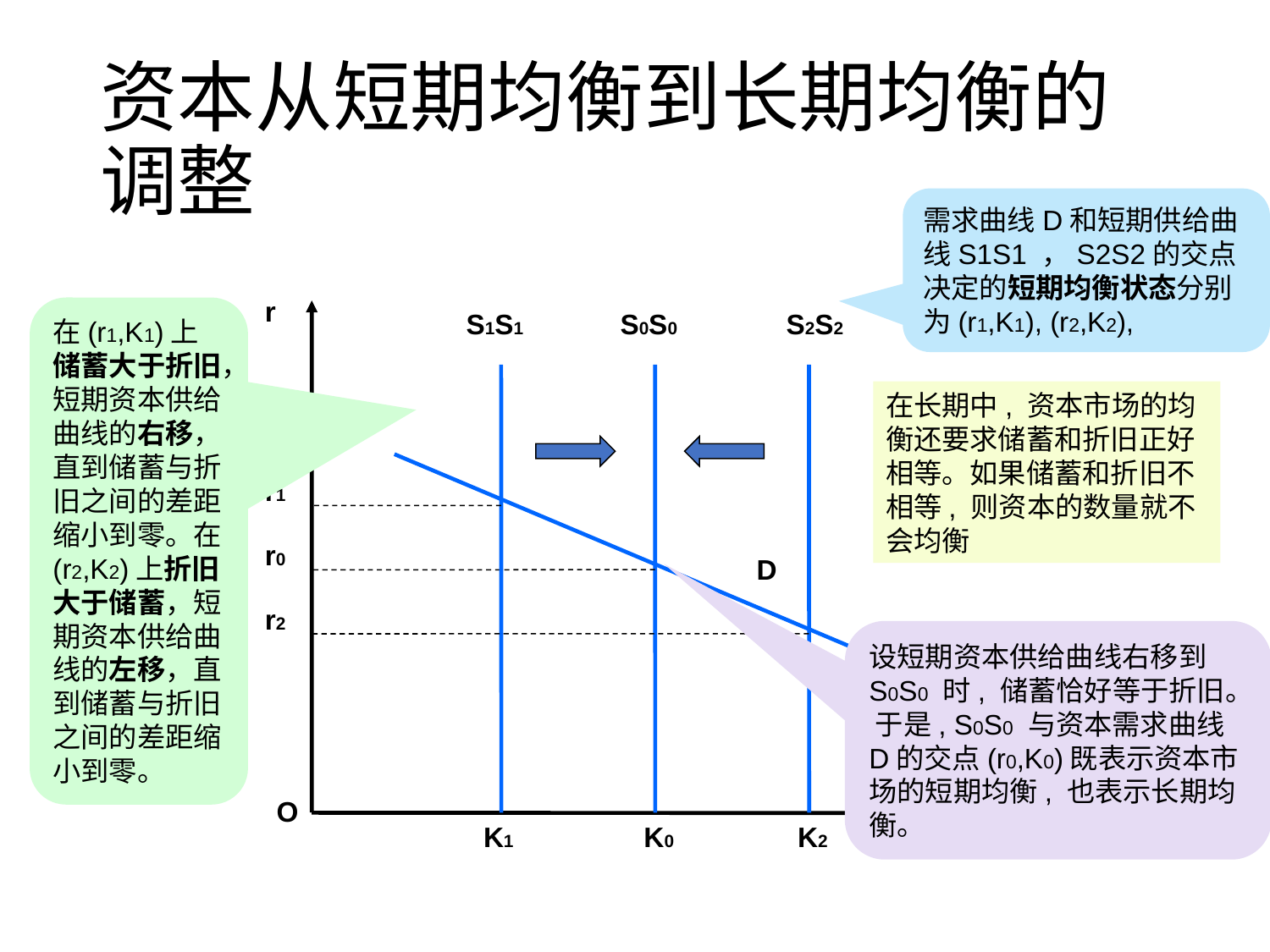

# 资本从短期均衡到长期均衡的调整

需求曲线D和短期供给曲线S1S1 ，S2S2的交点决定的短期均衡状态分别为(r1,K1), (r2,K2),

r
在(r1,K1)上储蓄大于折旧，短期资本供给曲线的右移，直到储蓄与折旧之间的差距缩小到零。在(r2,K2)上折旧大于储蓄，短期资本供给曲线的左移，直到储蓄与折旧之间的差距缩小到零。

S1S1
S0S0
S2S2

在长期中, 资本市场的均衡还要求储蓄和折旧正好相等。如果储蓄和折旧不相等, 则资本的数量就不会均衡

r1

r0
D

r2
设短期资本供给曲线右移到S0S0 时, 储蓄恰好等于折旧。 于是, S0S0 与资本需求曲线D的交点(r0,K0)既表示资本市场的短期均衡, 也表示长期均衡。

O

K0
K2
K
K1